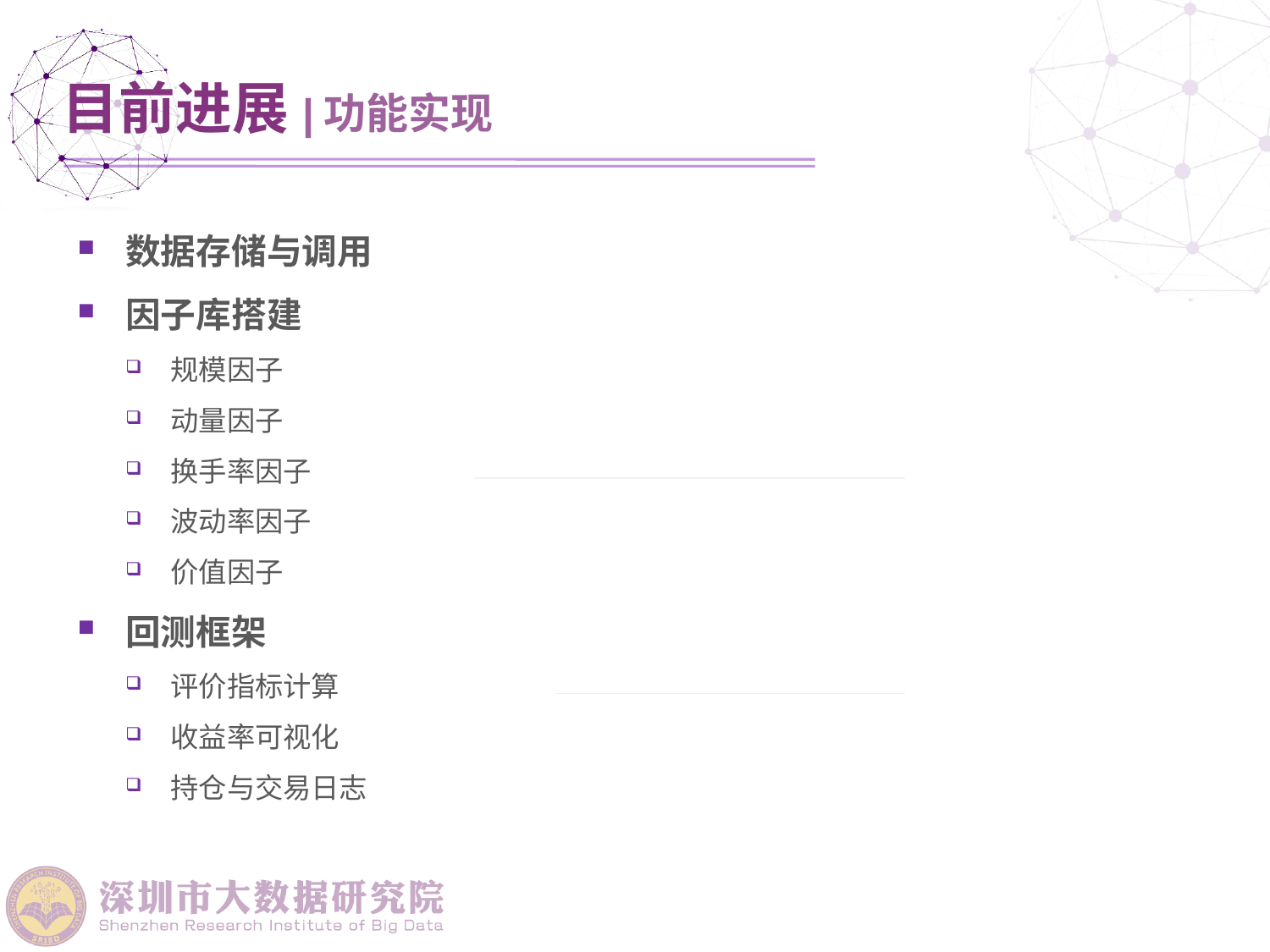

目前进展|功能实现

数据存储与调用
因子库搭建
规模因子
动量因子
换手率因子
波动率因子
价值因子
回测框架
评价指标计算
收益率可视化
持仓与交易日志